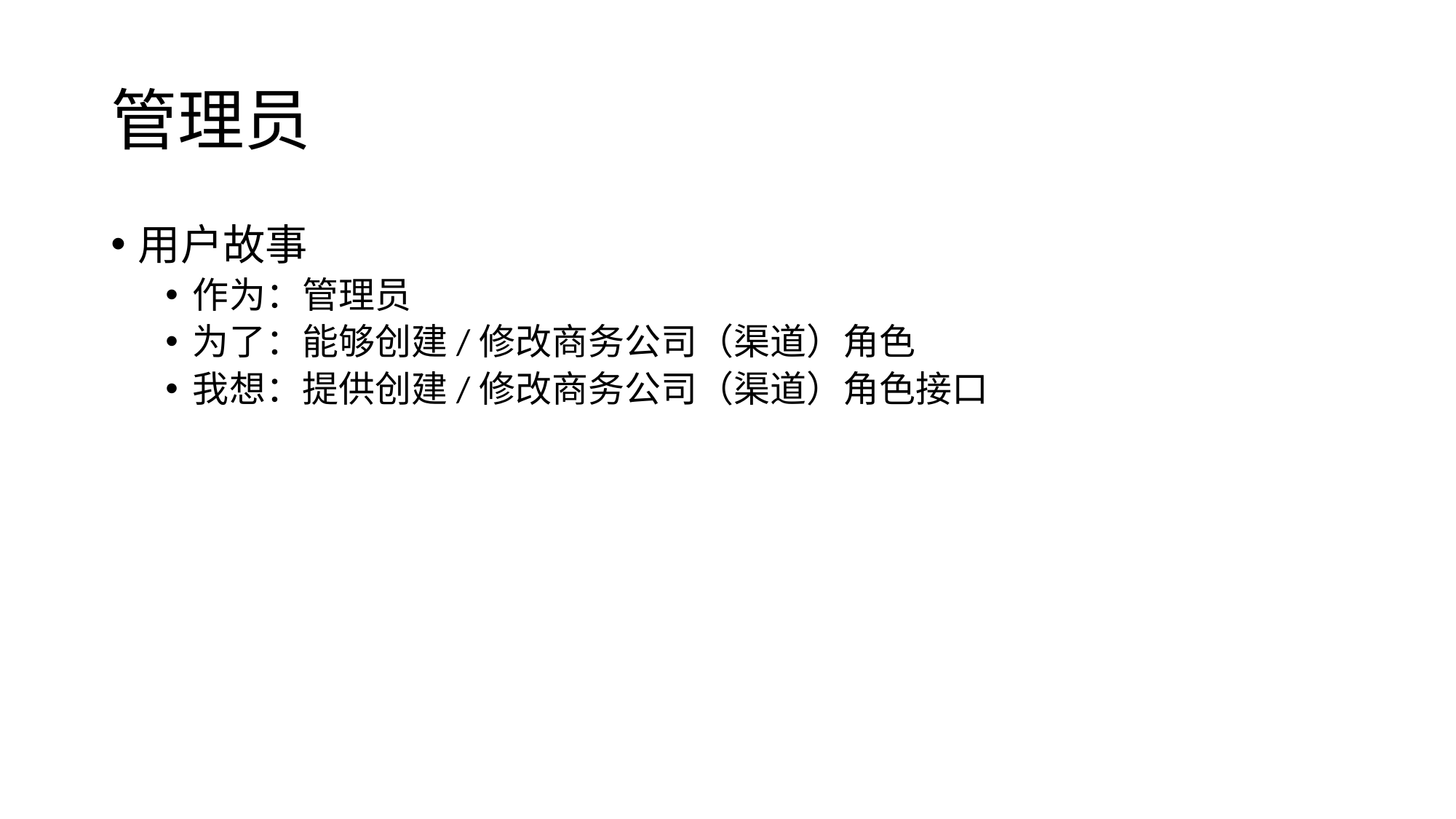

# 管理员
用户故事
作为：管理员
为了：能够创建/修改商务公司（渠道）角色
我想：提供创建/修改商务公司（渠道）角色接口